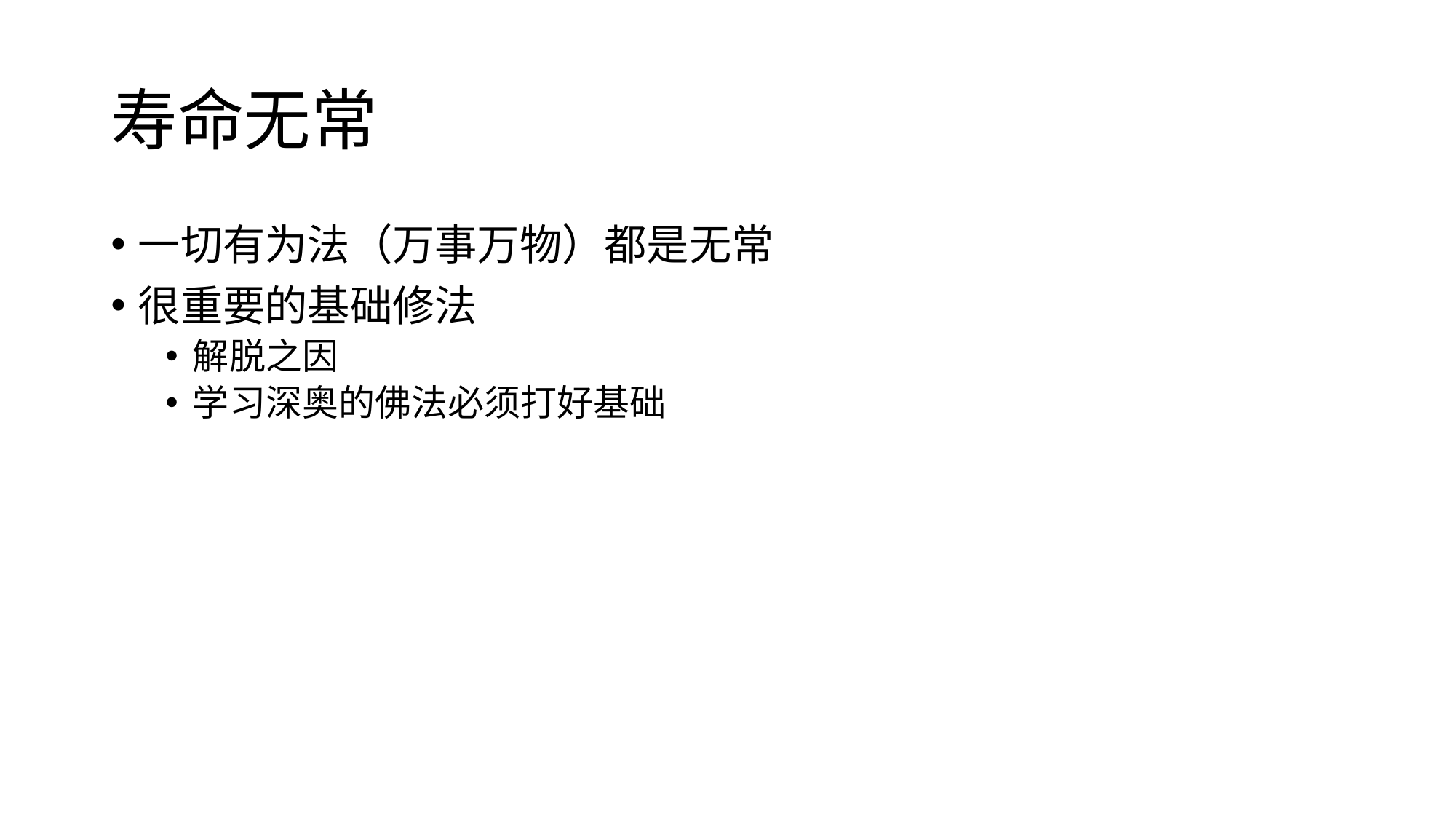

# 寿命无常
一切有为法（万事万物）都是无常
很重要的基础修法
解脱之因
学习深奥的佛法必须打好基础